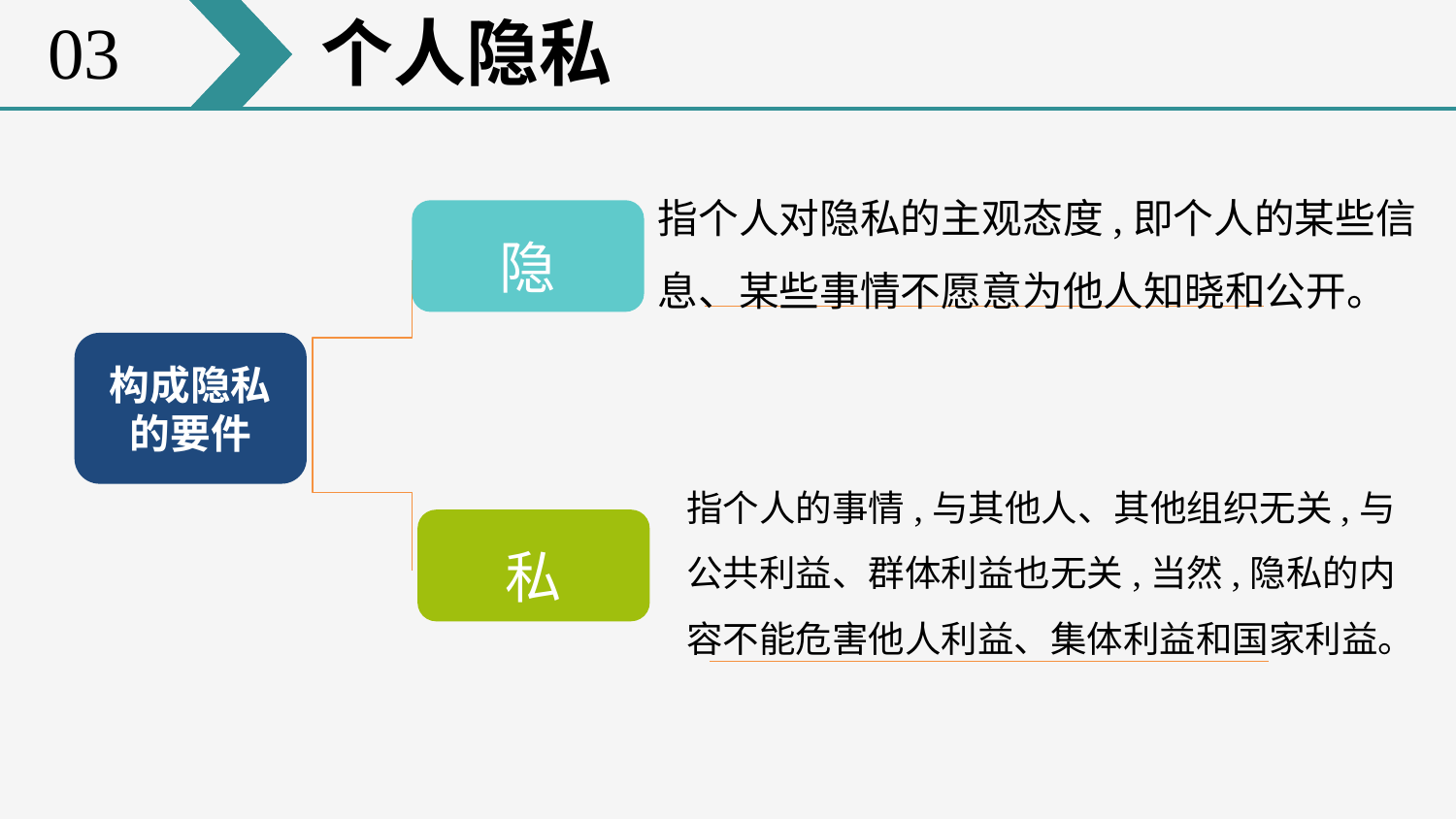

03
个人隐私
指个人对隐私的主观态度,即个人的某些信
息、某些事情不愿意为他人知晓和公开。
隐
构成隐私的要件
指个人的事情,与其他人、其他组织无关,与
公共利益、群体利益也无关,当然,隐私的内
容不能危害他人利益、集体利益和国家利益。
私